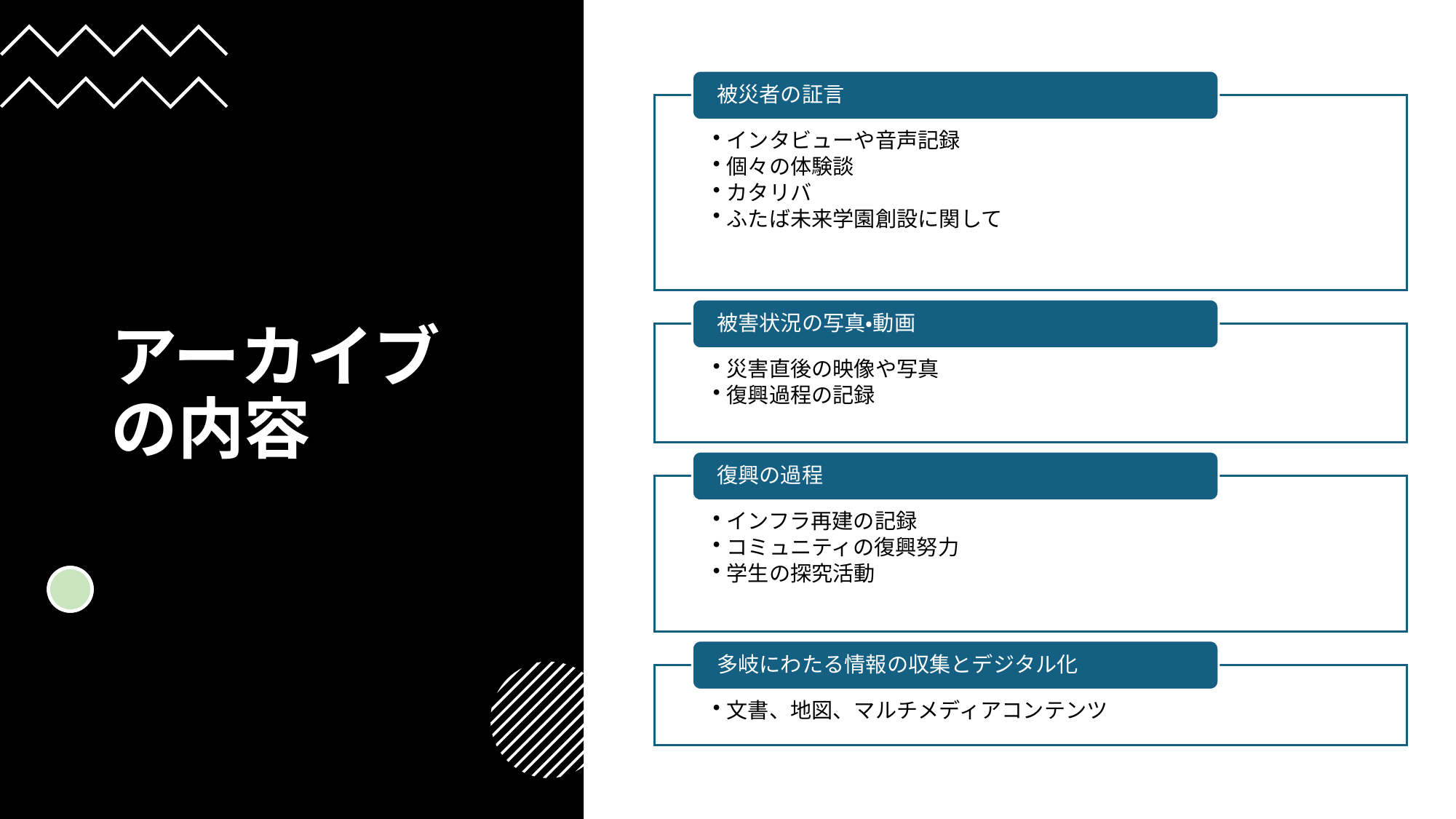

インタビューや音声記録
個々の体験談
カタリバ
ふたば未来学園創設に関して
被災者の証言
災害直後の映像や写真
復興過程の記録
被害状況の写真・動画
インフラ再建の記録
コミュニティの復興努力
学生の探究活動
復興の過程
文書、地図、マルチメディアコンテンツ
多岐にわたる情報の収集とデジタル化
# アーカイブの内容